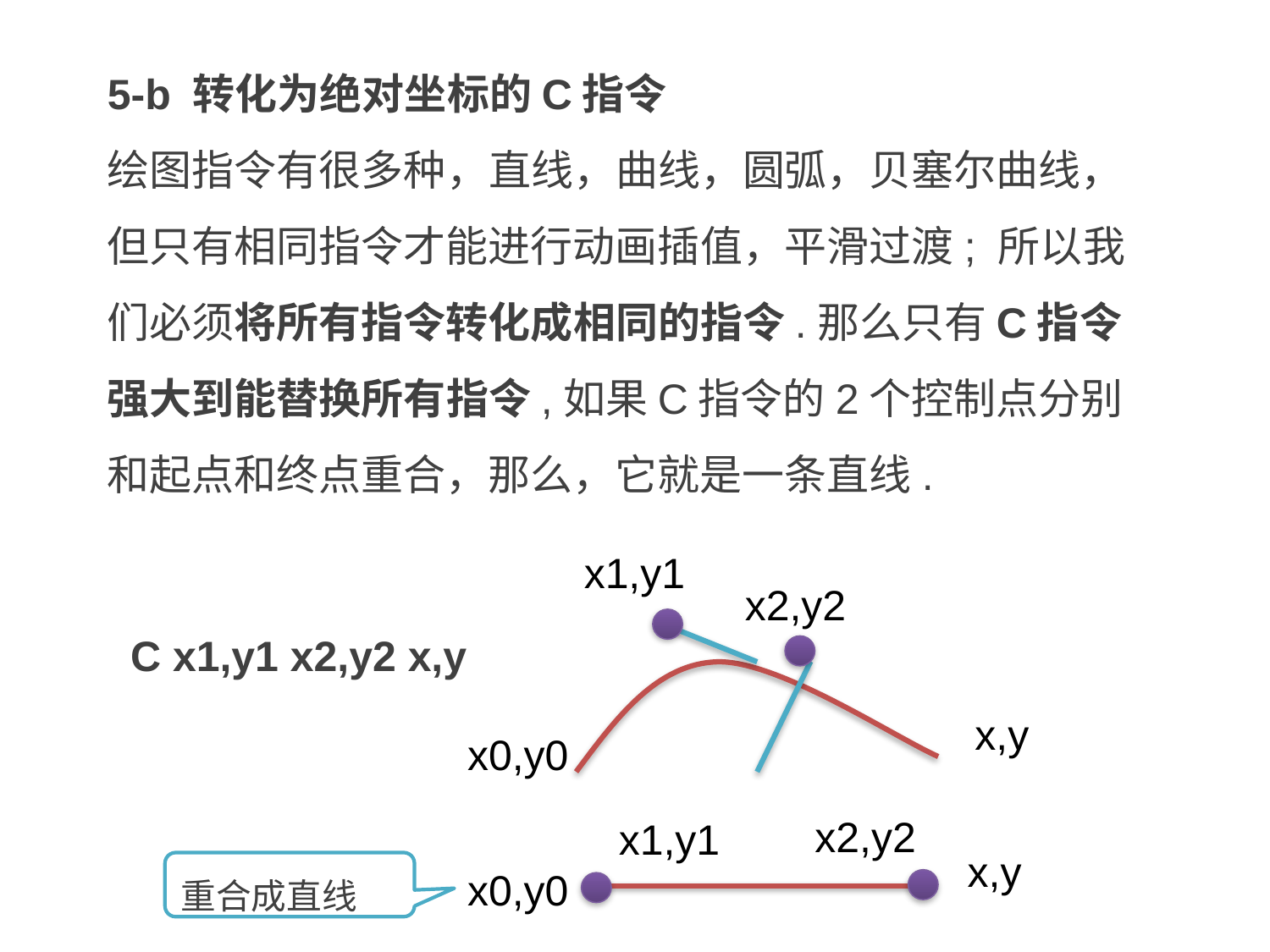

5-b 转化为绝对坐标的C指令
绘图指令有很多种，直线，曲线，圆弧，贝塞尔曲线，但只有相同指令才能进行动画插值，平滑过渡; 所以我们必须将所有指令转化成相同的指令.那么只有C指令强大到能替换所有指令,如果C指令的2个控制点分别和起点和终点重合，那么，它就是一条直线.
x1,y1
x2,y2

C x1,y1 x2,y2 x,y
x,y
x0,y0
x2,y2
x1,y1
x,y
重合成直线
x0,y0